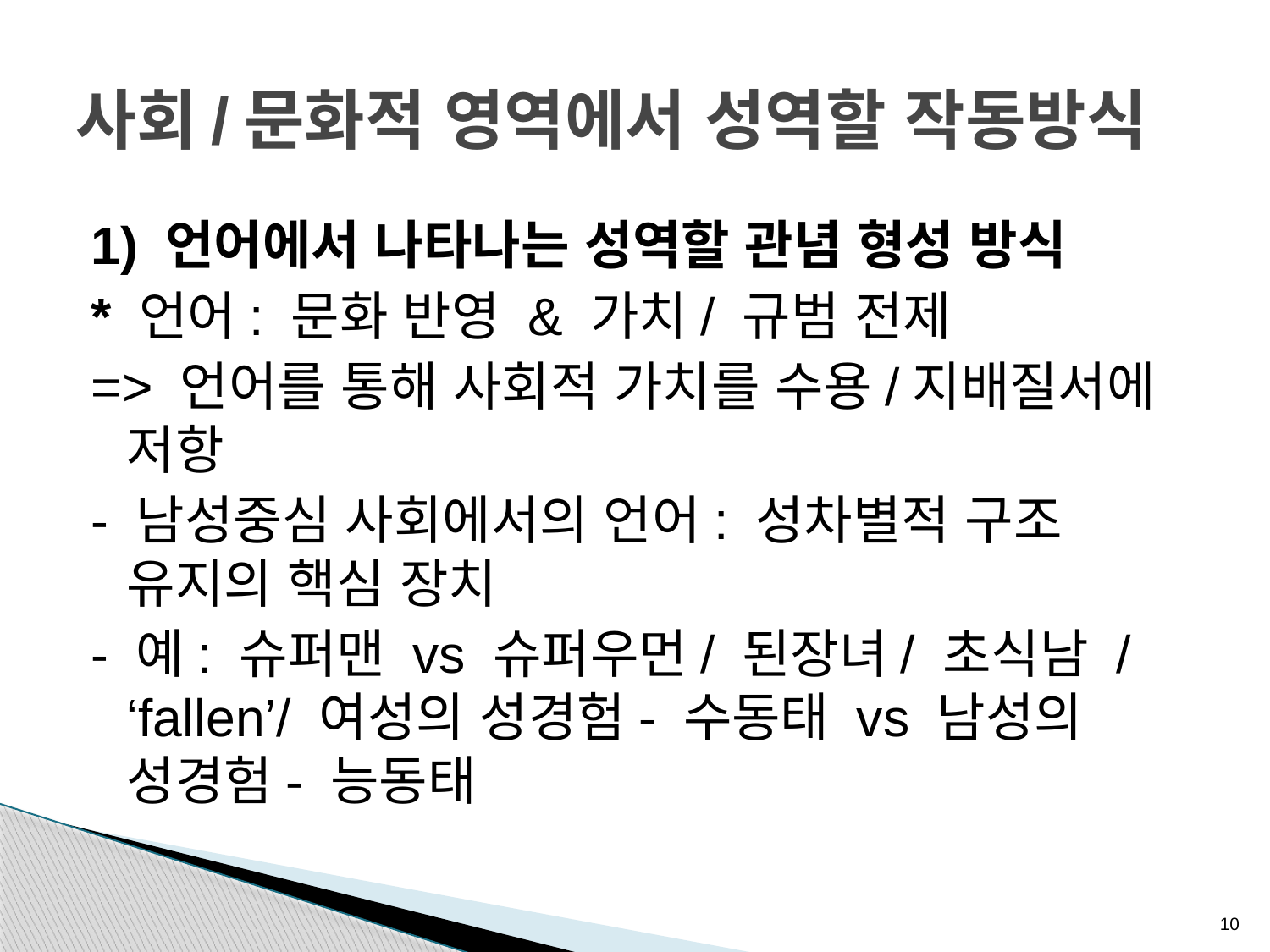

# 사회/문화적 영역에서 성역할 작동방식
1) 언어에서 나타나는 성역할 관념 형성 방식
* 언어: 문화 반영 & 가치/ 규범 전제
=> 언어를 통해 사회적 가치를 수용/지배질서에 저항
- 남성중심 사회에서의 언어: 성차별적 구조 유지의 핵심 장치
- 예: 슈퍼맨 vs 슈퍼우먼/ 된장녀/ 초식남 / ‘fallen’/ 여성의 성경험- 수동태 vs 남성의 성경험- 능동태

10